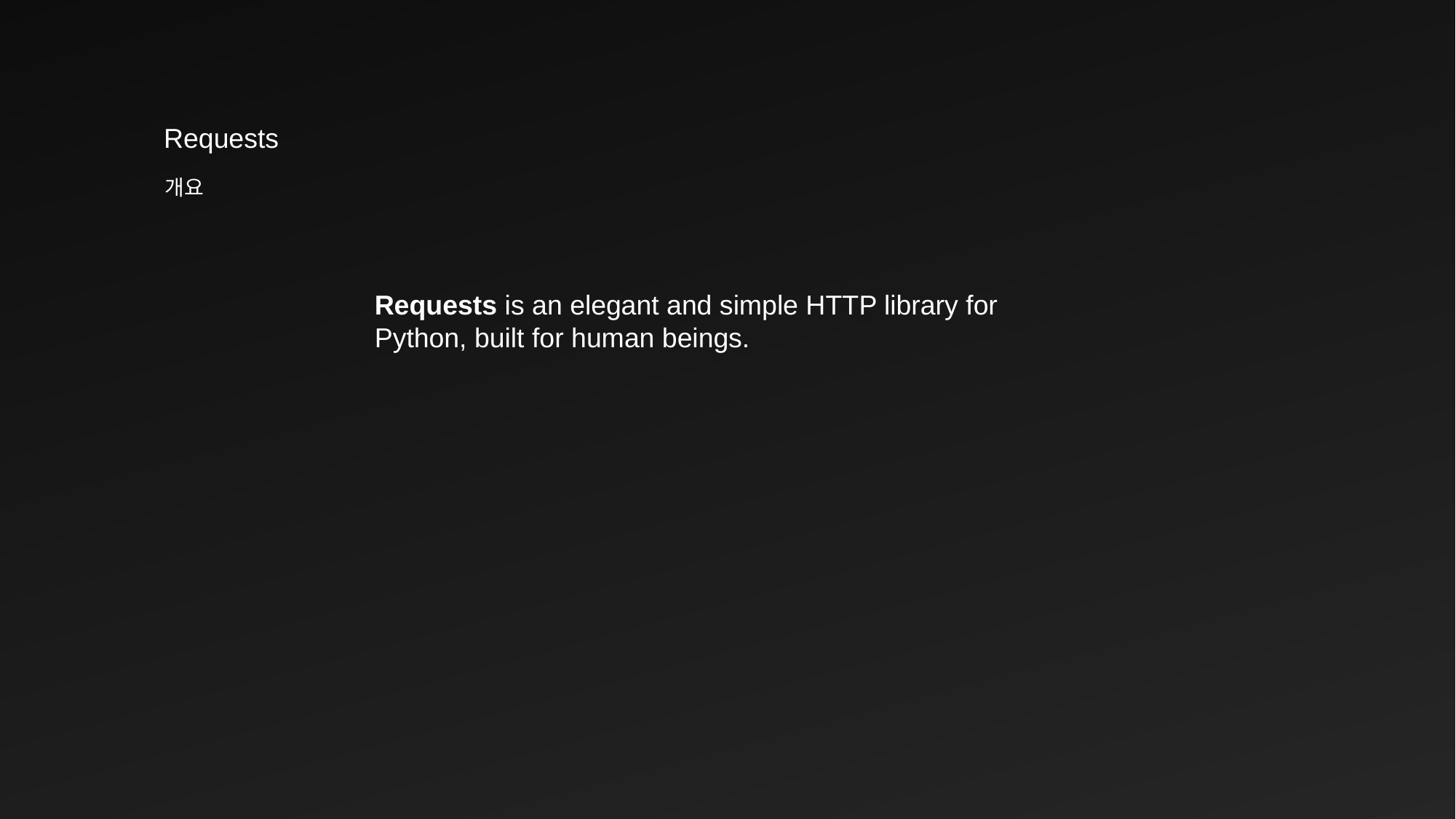

Requests
개요
Requests is an elegant and simple HTTP library for Python, built for human beings.